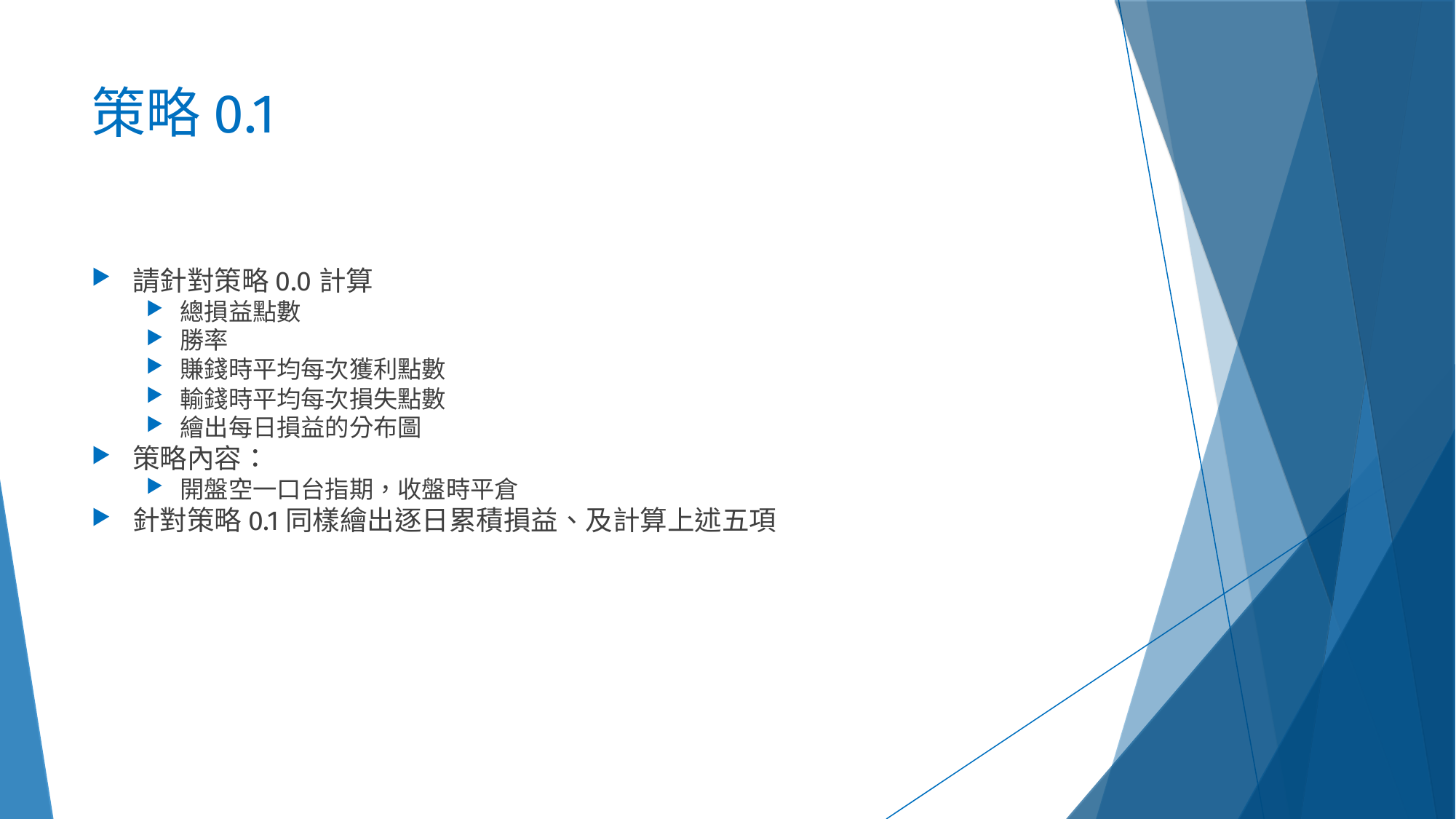

策略0.1
請針對策略0.0計算
總損益點數
勝率
賺錢時平均每次獲利點數
輸錢時平均每次損失點數
繪出每日損益的分布圖
策略內容：
開盤空一口台指期，收盤時平倉
針對策略0.1同樣繪出逐日累積損益、及計算上述五項